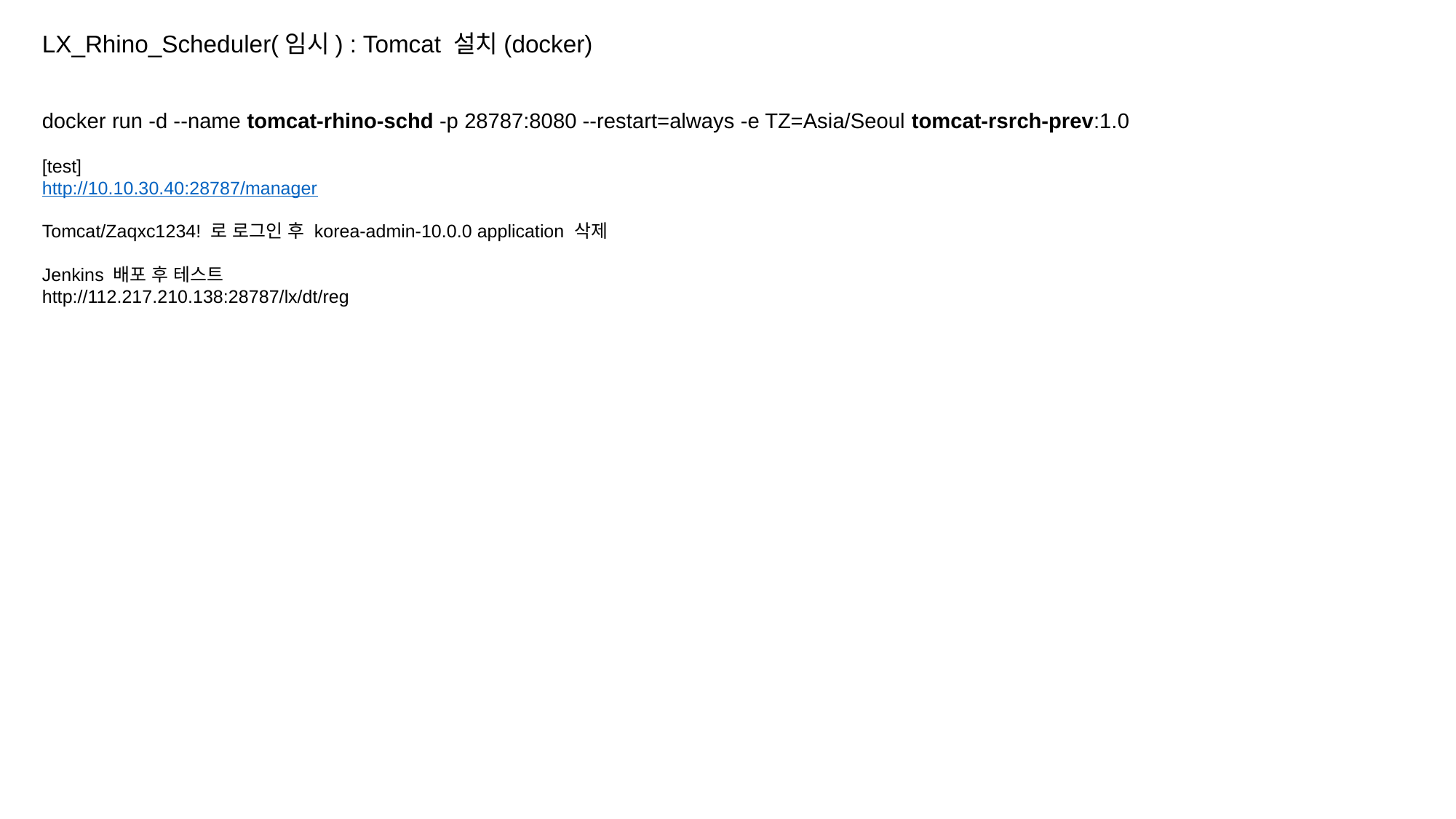

LX_Rhino_Scheduler(임시) : Tomcat 설치(docker)
docker run -d --name tomcat-rhino-schd -p 28787:8080 --restart=always -e TZ=Asia/Seoul tomcat-rsrch-prev:1.0

[test]
http://10.10.30.40:28787/manager

Tomcat/Zaqxc1234! 로 로그인 후 korea-admin-10.0.0 application 삭제

Jenkins 배포 후 테스트
http://112.217.210.138:28787/lx/dt/reg